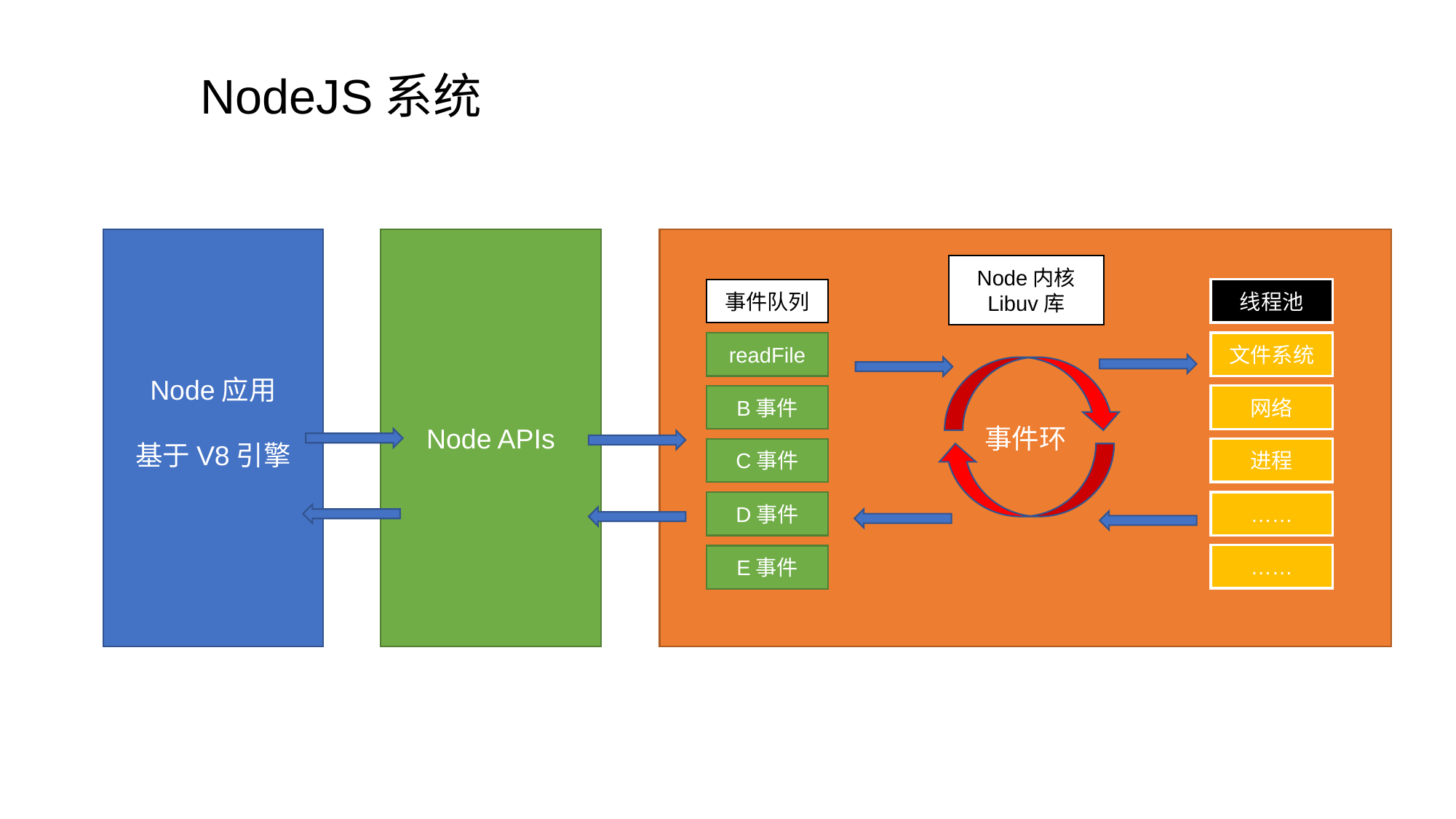

NodeJS系统
Node应用

基于V8引擎

Node APIs
事件环
Node内核
Libuv库
事件队列
线程池

readFile
文件系统

B事件
网络

C事件
进程

D事件
……
……
E事件